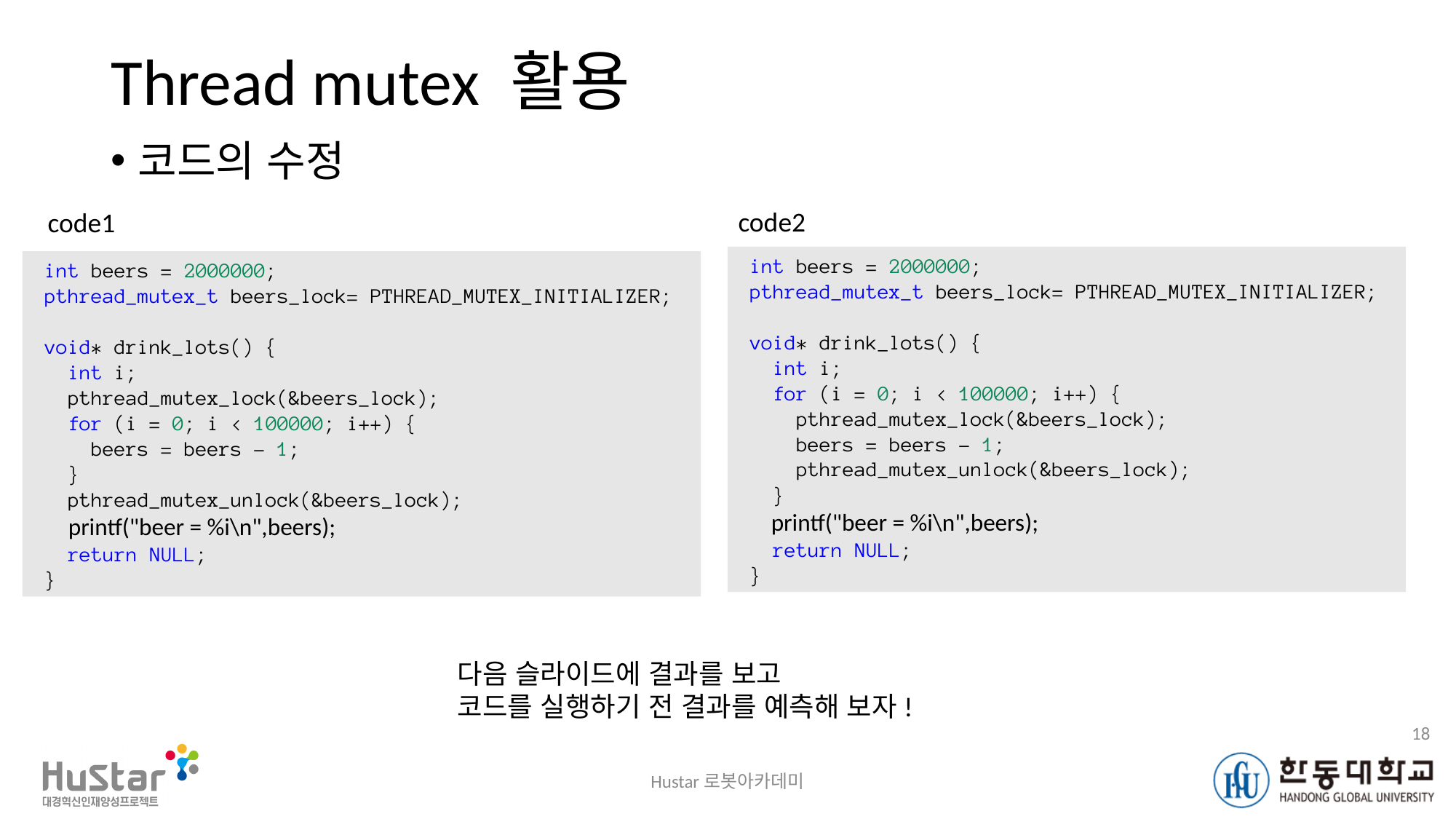

# Thread mutex 활용
코드의 수정
code2
code1
 int beers = 2000000;
 pthread_mutex_t beers_lock= PTHREAD_MUTEX_INITIALIZER;
 void* drink_lots() {
   int i;
   for (i = 0; i < 100000; i++) {
     pthread_mutex_lock(&beers_lock);
     beers = beers - 1;
     pthread_mutex_unlock(&beers_lock);
   }
      printf("beer = %i\n",beers);
   return NULL;
 }
 int beers = 2000000;
 pthread_mutex_t beers_lock= PTHREAD_MUTEX_INITIALIZER;
 void* drink_lots() {
   int i;
   pthread_mutex_lock(&beers_lock);
   for (i = 0; i < 100000; i++) {
     beers = beers - 1;
   }
   pthread_mutex_unlock(&beers_lock);
   printf("beer = %i\n",beers);
   return NULL;
 }
다음 슬라이드에 결과를 보고
코드를 실행하기 전 결과를 예측해 보자!
18
Hustar로봇아카데미